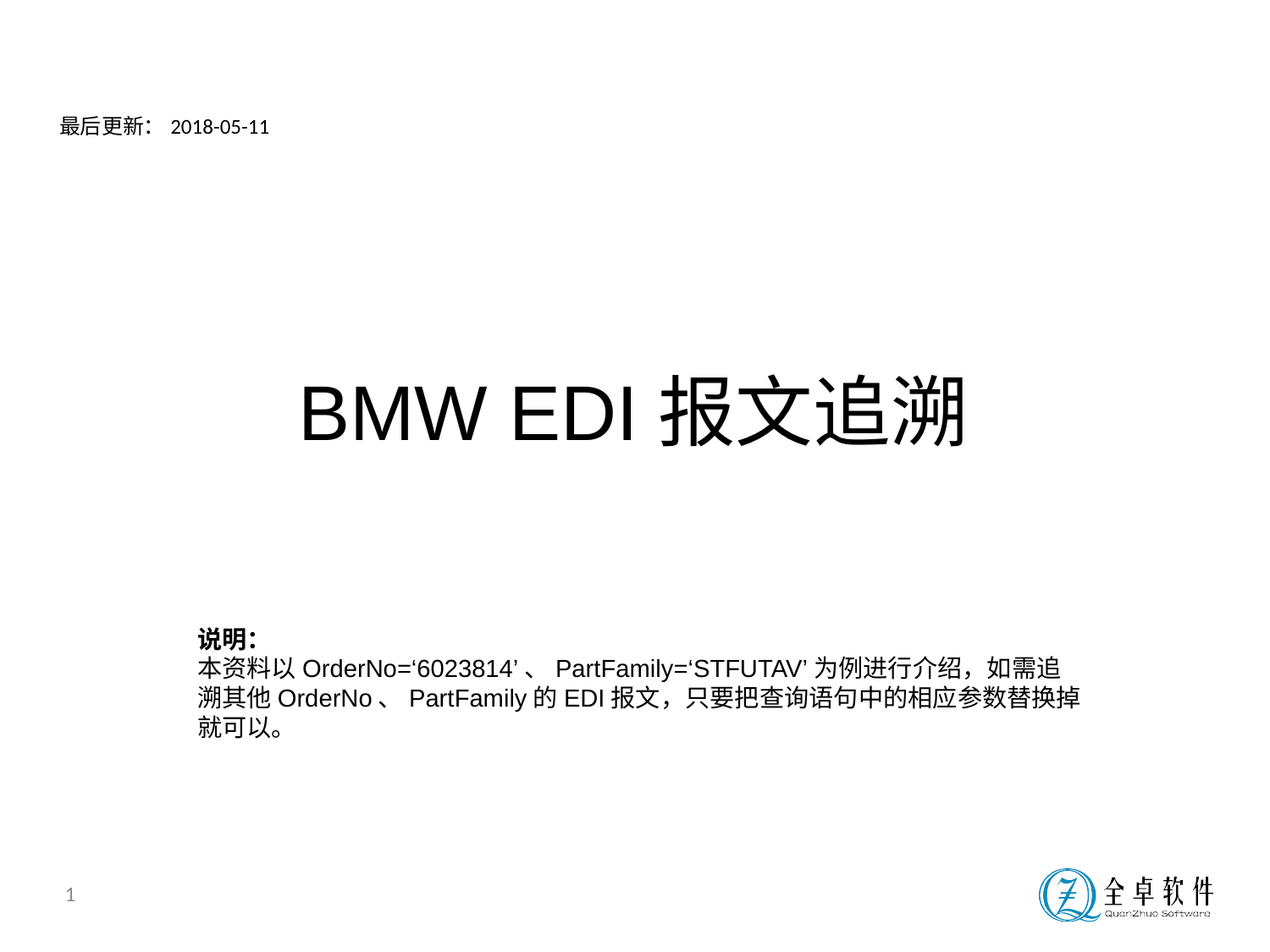

最后更新：2018-05-11
# BMW EDI报文追溯
说明：
本资料以OrderNo=‘6023814’、PartFamily=‘STFUTAV’为例进行介绍，如需追溯其他OrderNo、PartFamily的EDI报文，只要把查询语句中的相应参数替换掉就可以。
1